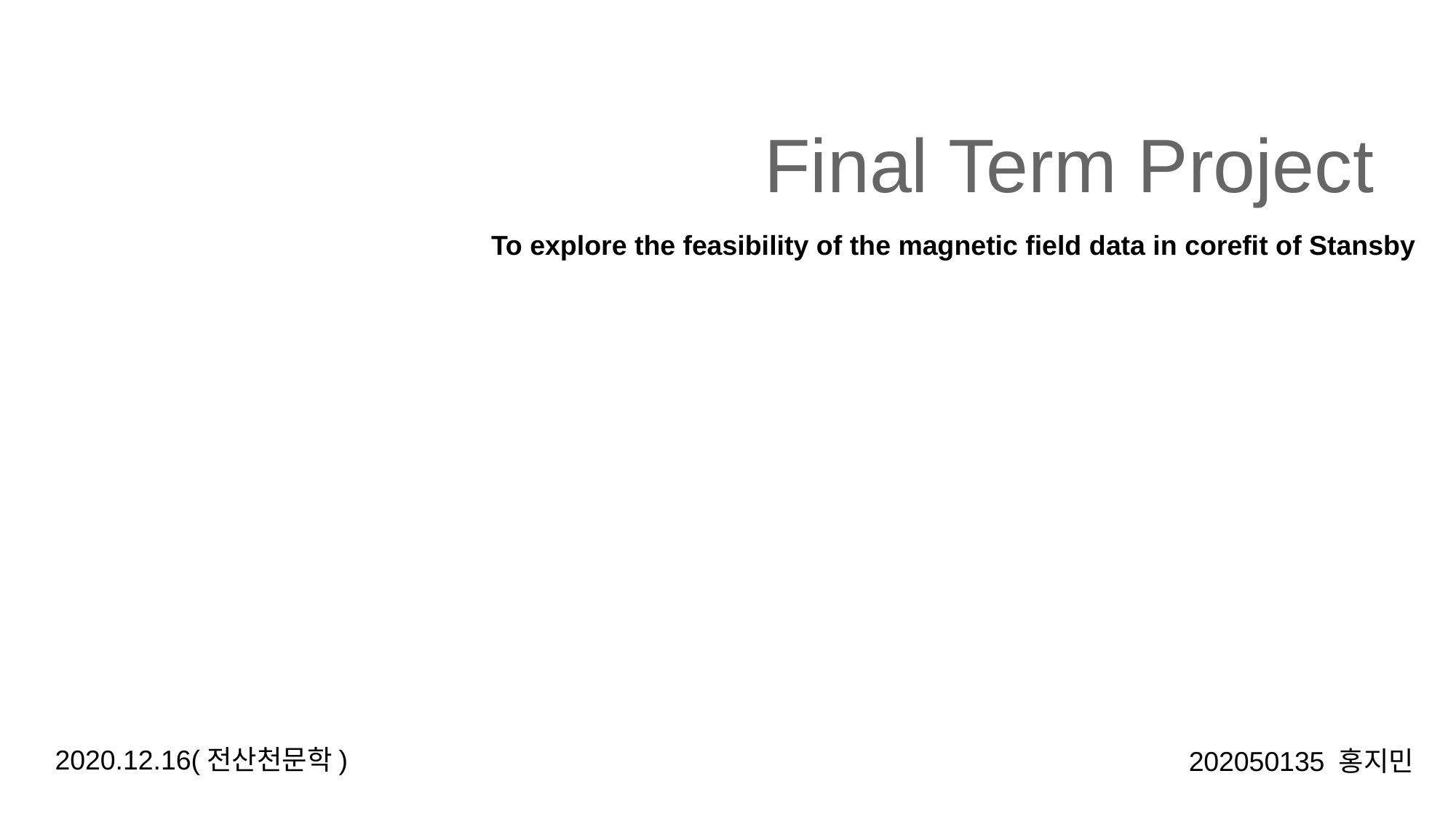

Final Term Project
To explore the feasibility of the magnetic field data in corefit of Stansby
2020.12.16(전산천문학)
202050135 홍지민